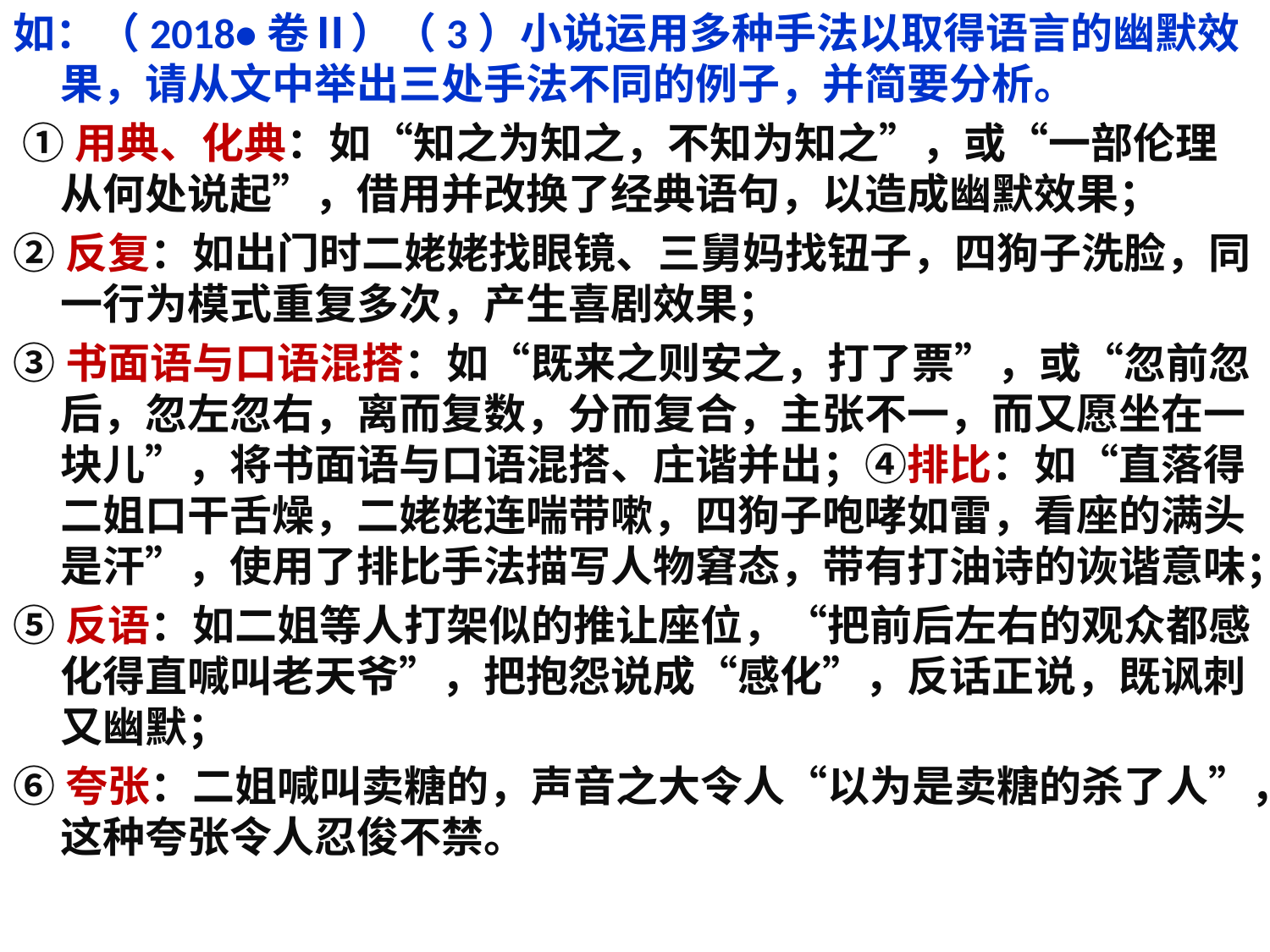

如：（2018•卷Ⅱ）（3）小说运用多种手法以取得语言的幽默效果，请从文中举出三处手法不同的例子，并简要分析。
 ①用典、化典：如“知之为知之，不知为知之”，或“一部伦理从何处说起”，借用并改换了经典语句，以造成幽默效果；
②反复：如出门时二姥姥找眼镜、三舅妈找钮子，四狗子洗脸，同一行为模式重复多次，产生喜剧效果；
③书面语与口语混搭：如“既来之则安之，打了票”，或“忽前忽后，忽左忽右，离而复数，分而复合，主张不一，而又愿坐在一块儿”，将书面语与口语混搭、庄谐并出；④排比：如“直落得二姐口干舌燥，二姥姥连喘带嗽，四狗子咆哮如雷，看座的满头是汗”，使用了排比手法描写人物窘态，带有打油诗的诙谐意味；
⑤反语：如二姐等人打架似的推让座位，“把前后左右的观众都感化得直喊叫老天爷”，把抱怨说成“感化”，反话正说，既讽刺又幽默；
⑥夸张：二姐喊叫卖糖的，声音之大令人“以为是卖糖的杀了人”，这种夸张令人忍俊不禁。